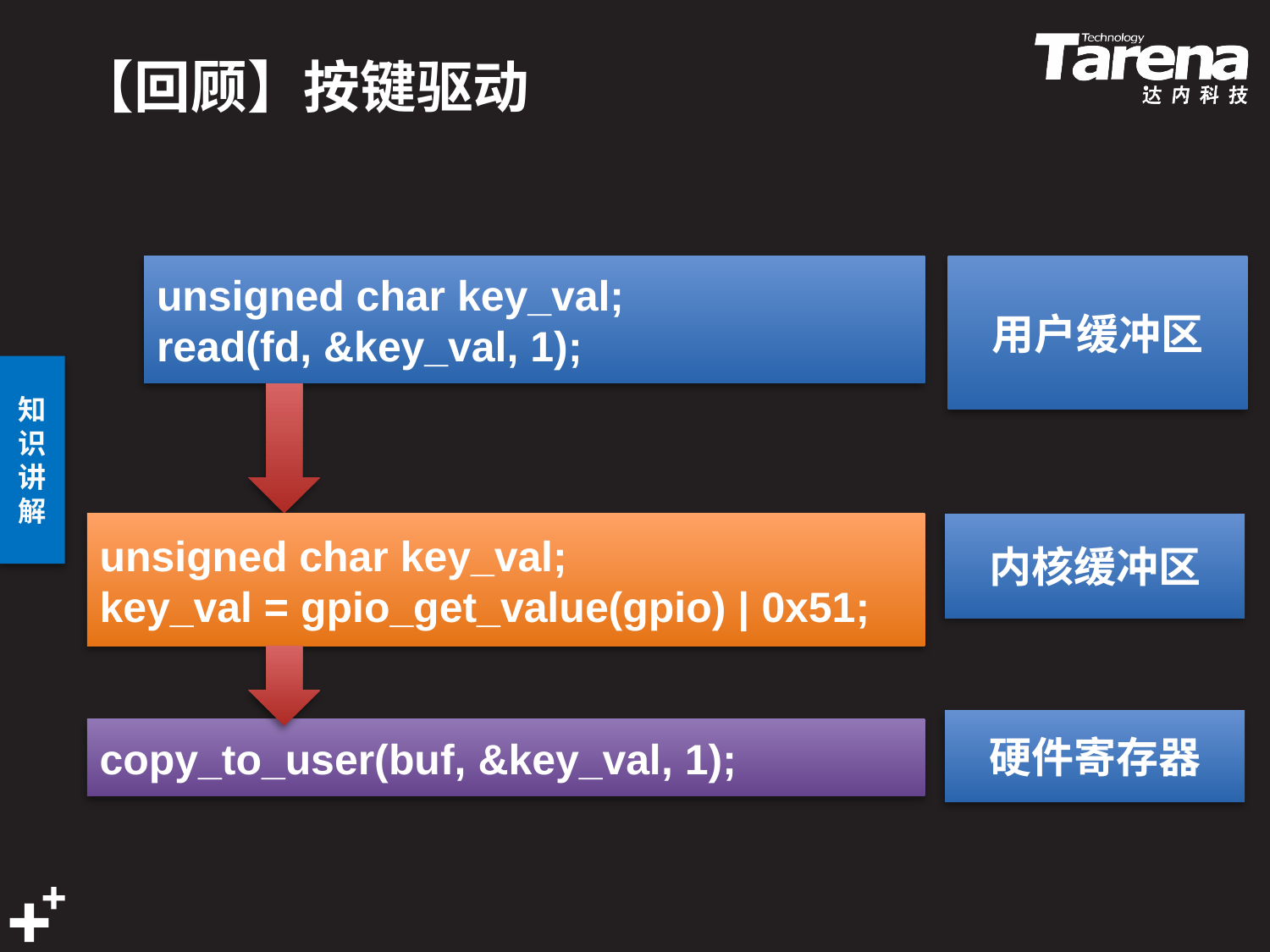

# 【回顾】按键驱动

unsigned char key_val;
read(fd, &key_val, 1);
用户缓冲区
内核缓冲区
硬件寄存器

unsigned char key_val;
key_val = gpio_get_value(gpio) | 0x51;

copy_to_user(buf, &key_val, 1);